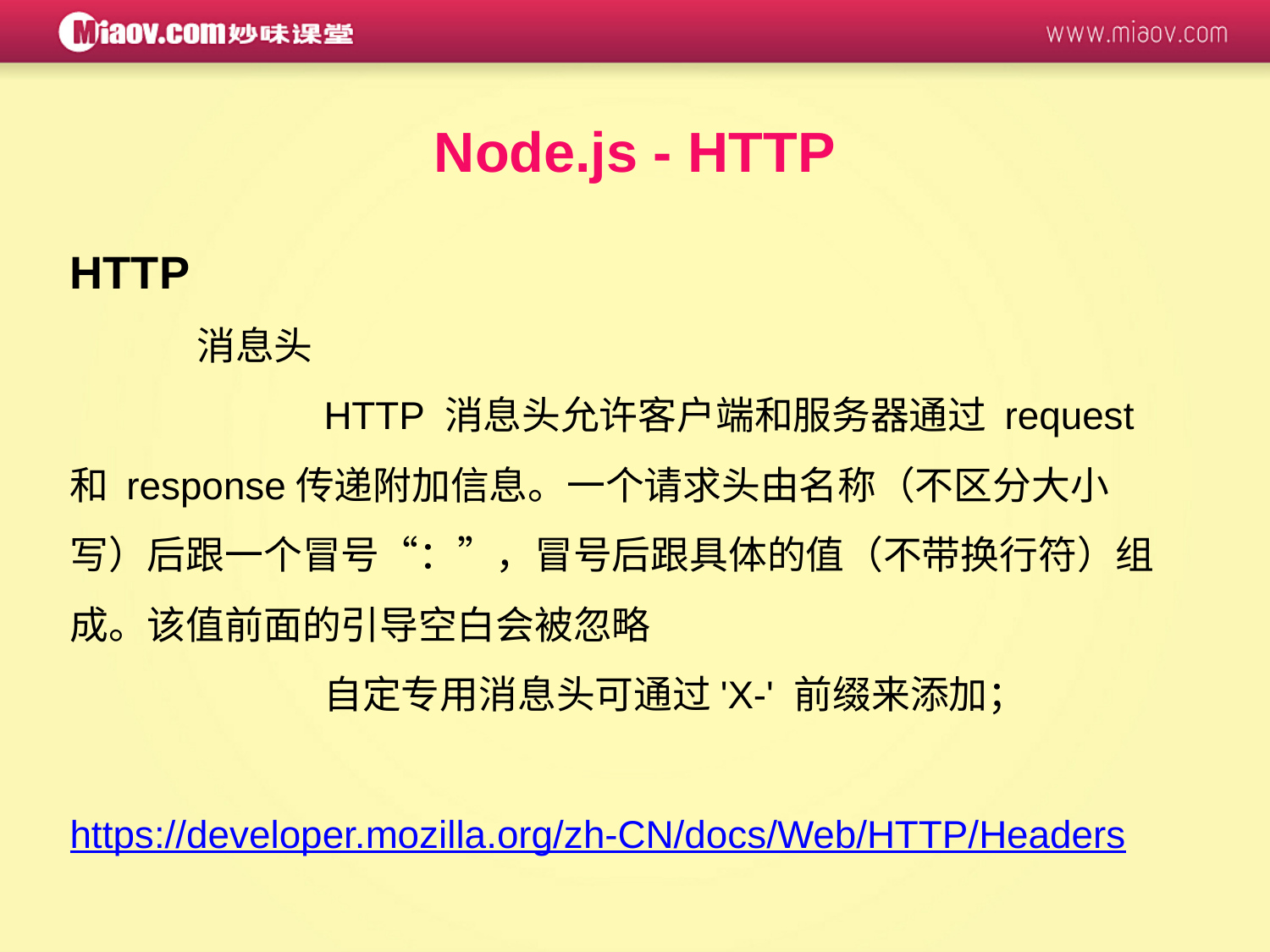

Node.js - HTTP
HTTP
	消息头
		HTTP 消息头允许客户端和服务器通过 request和 response传递附加信息。一个请求头由名称（不区分大小写）后跟一个冒号“：”，冒号后跟具体的值（不带换行符）组成。该值前面的引导空白会被忽略
		自定专用消息头可通过'X-' 前缀来添加；
		https://developer.mozilla.org/zh-CN/docs/Web/HTTP/Headers